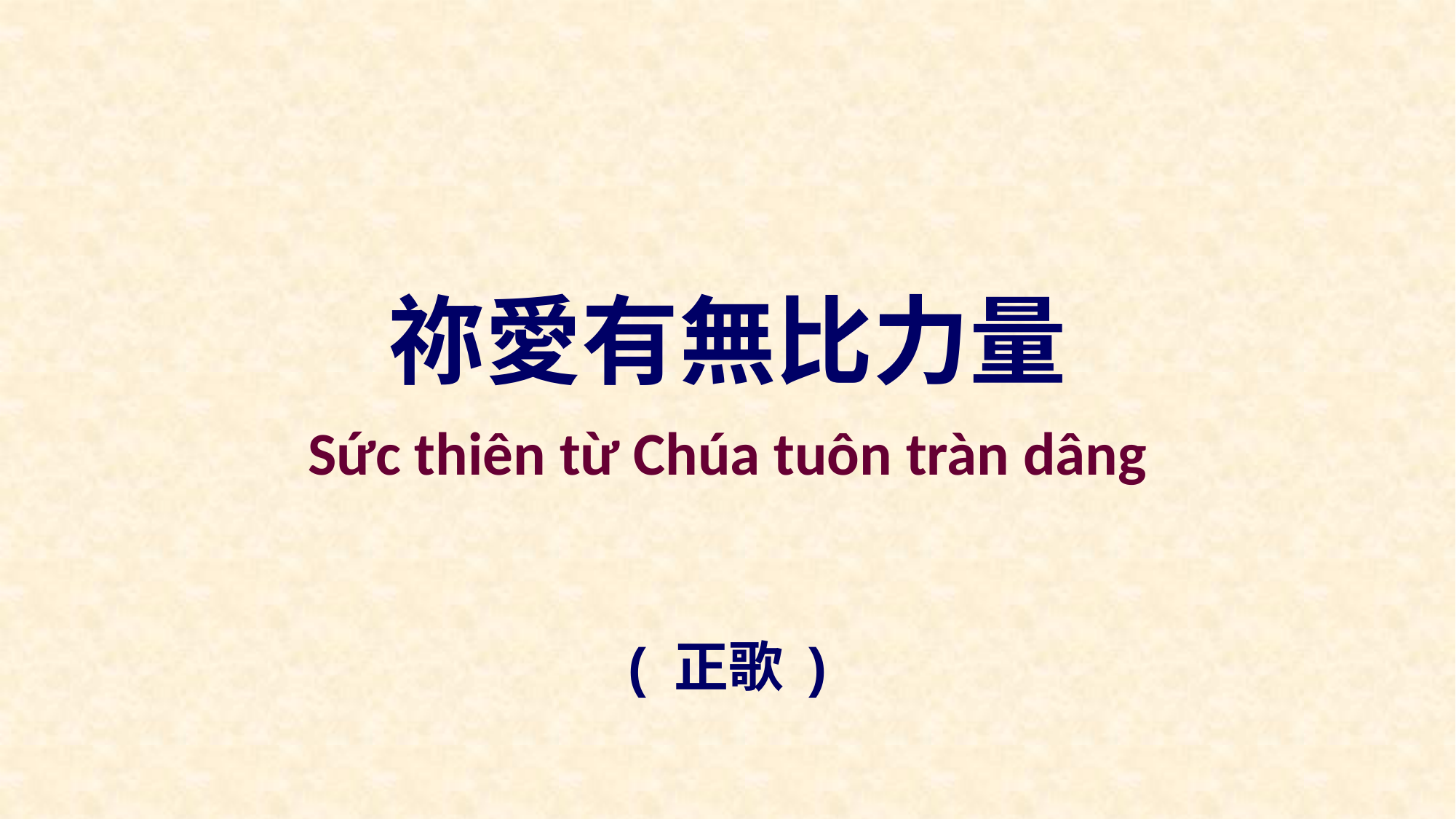

祢愛有無比力量
Sức thiên từ Chúa tuôn tràn dâng
( 正歌 )